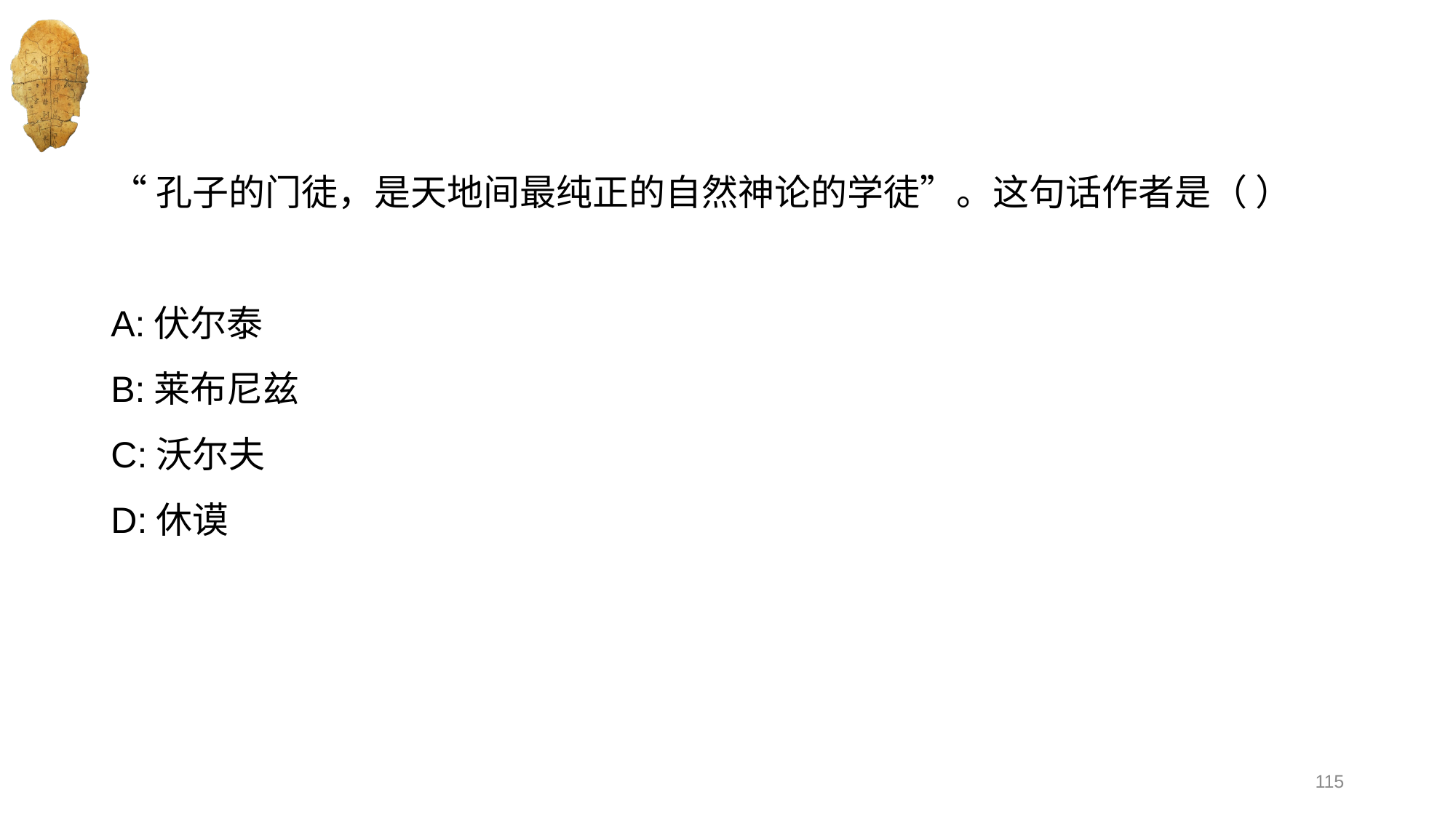

#
“孔子的门徒，是天地间最纯正的自然神论的学徒”。这句话作者是（ ）

A:伏尔泰
B:莱布尼兹
C:沃尔夫
D:休谟

115